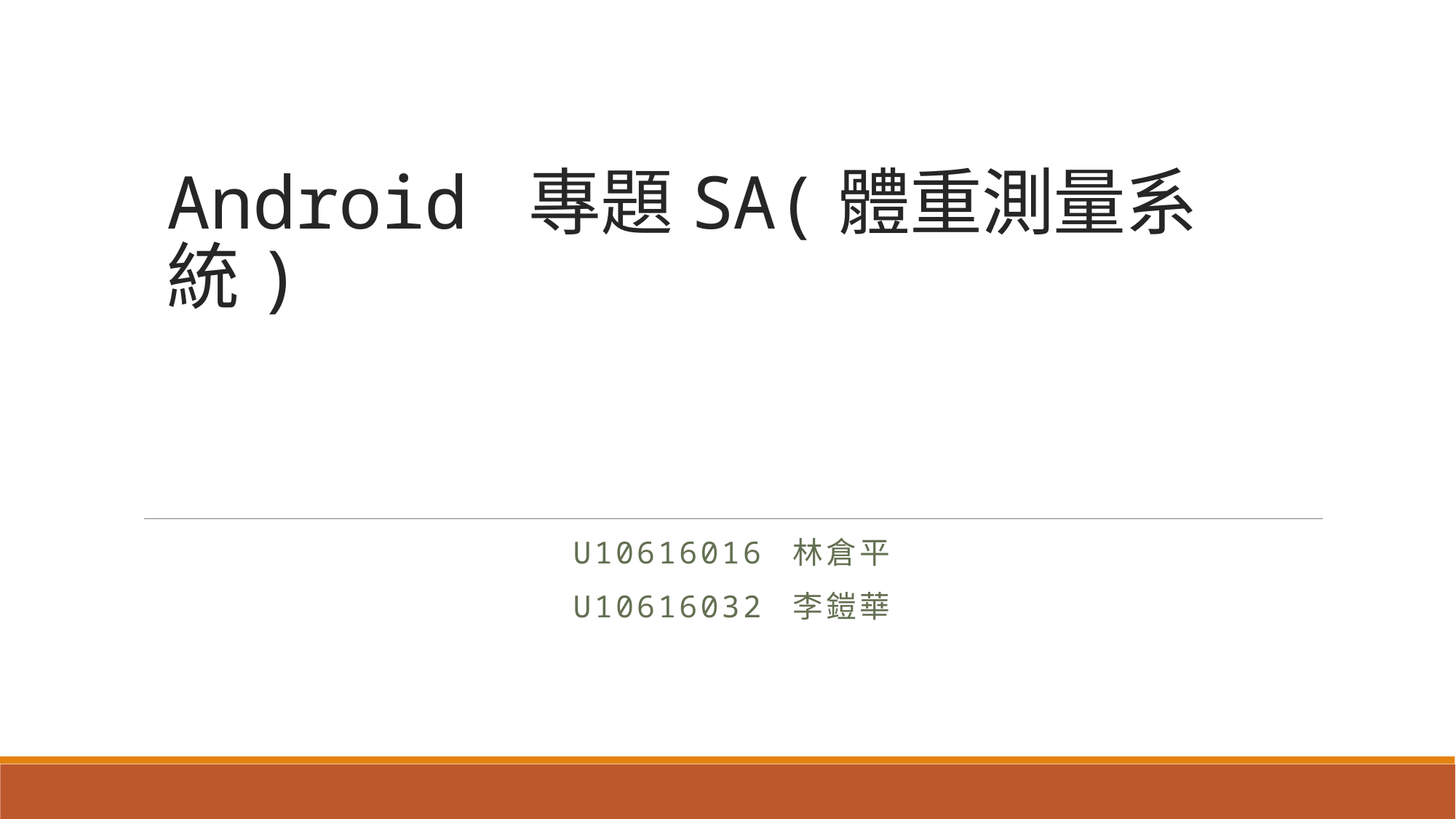

# Android 專題SA(體重測量系統)
U10616016 林倉平
U10616032 李鎧華